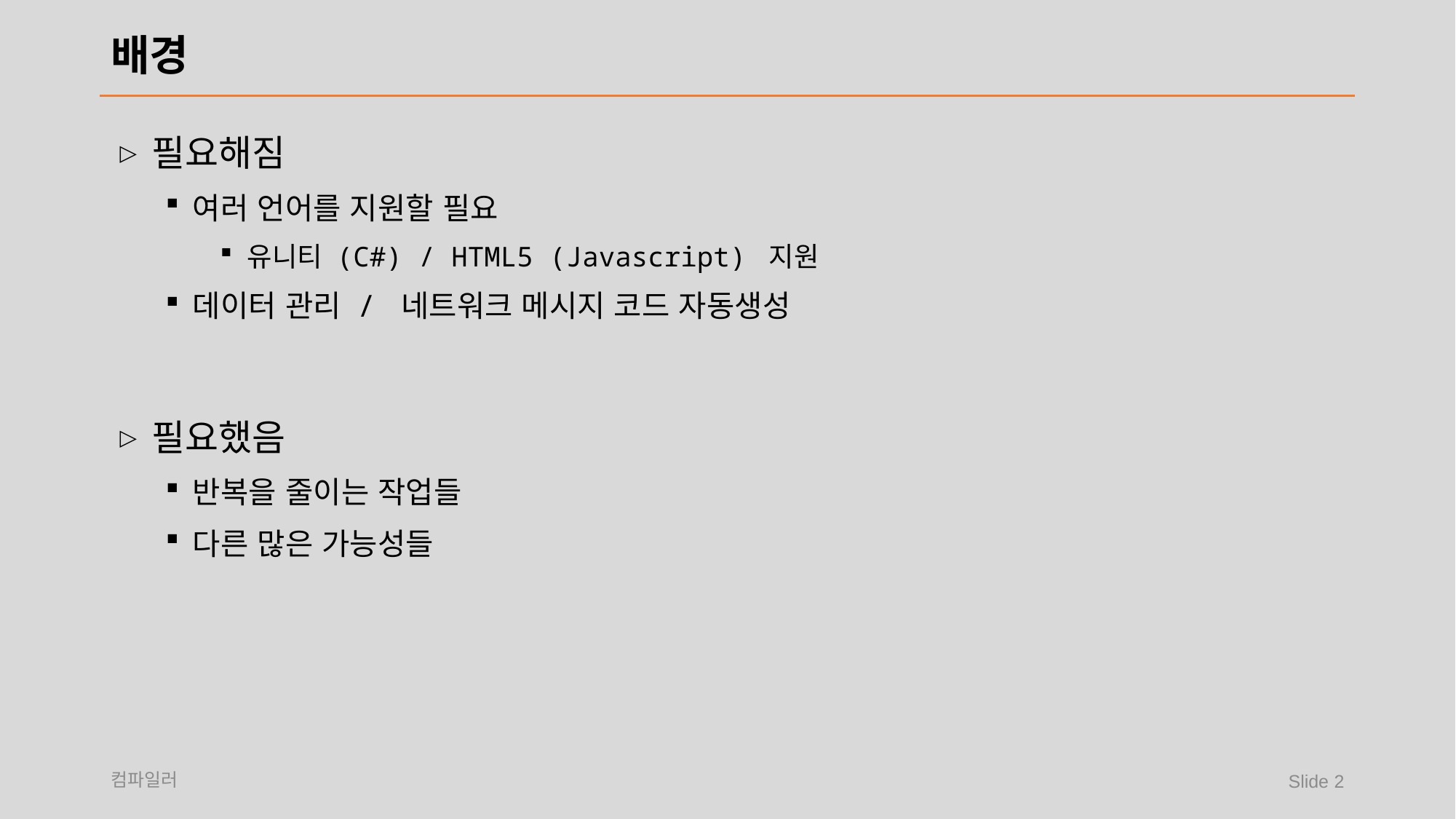

# 배경
필요해짐
여러 언어를 지원할 필요
유니티 (C#) / HTML5 (Javascript) 지원
데이터 관리 / 네트워크 메시지 코드 자동생성

필요했음
반복을 줄이는 작업들
다른 많은 가능성들

컴파일러
Slide 2